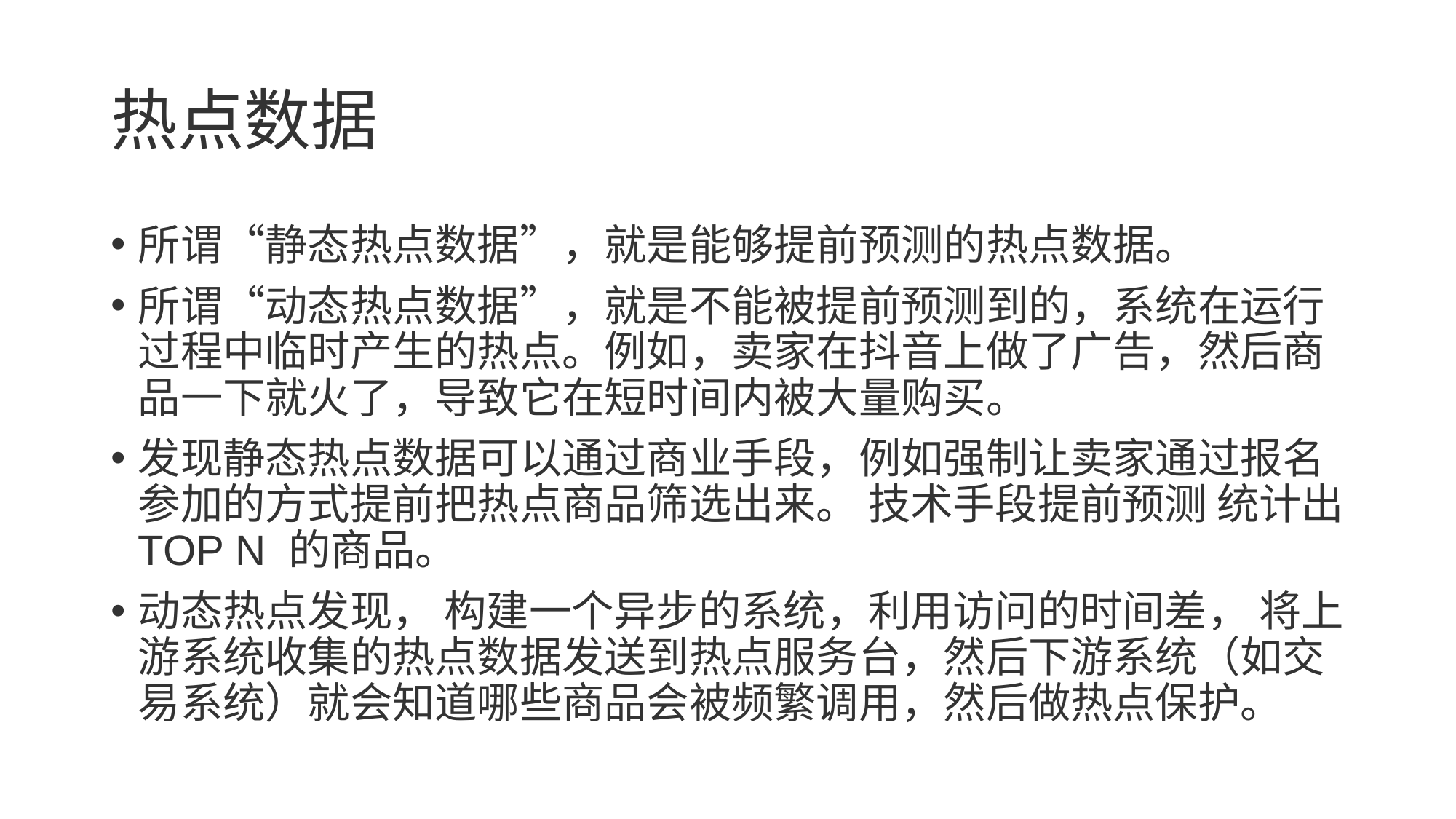

# 热点数据
所谓“静态热点数据”，就是能够提前预测的热点数据。
所谓“动态热点数据”，就是不能被提前预测到的，系统在运行过程中临时产生的热点。例如，卖家在抖音上做了广告，然后商品一下就火了，导致它在短时间内被大量购买。
发现静态热点数据可以通过商业手段，例如强制让卖家通过报名参加的方式提前把热点商品筛选出来。 技术手段提前预测 统计出 TOP N 的商品。
动态热点发现， 构建一个异步的系统，利用访问的时间差， 将上游系统收集的热点数据发送到热点服务台，然后下游系统（如交易系统）就会知道哪些商品会被频繁调用，然后做热点保护。